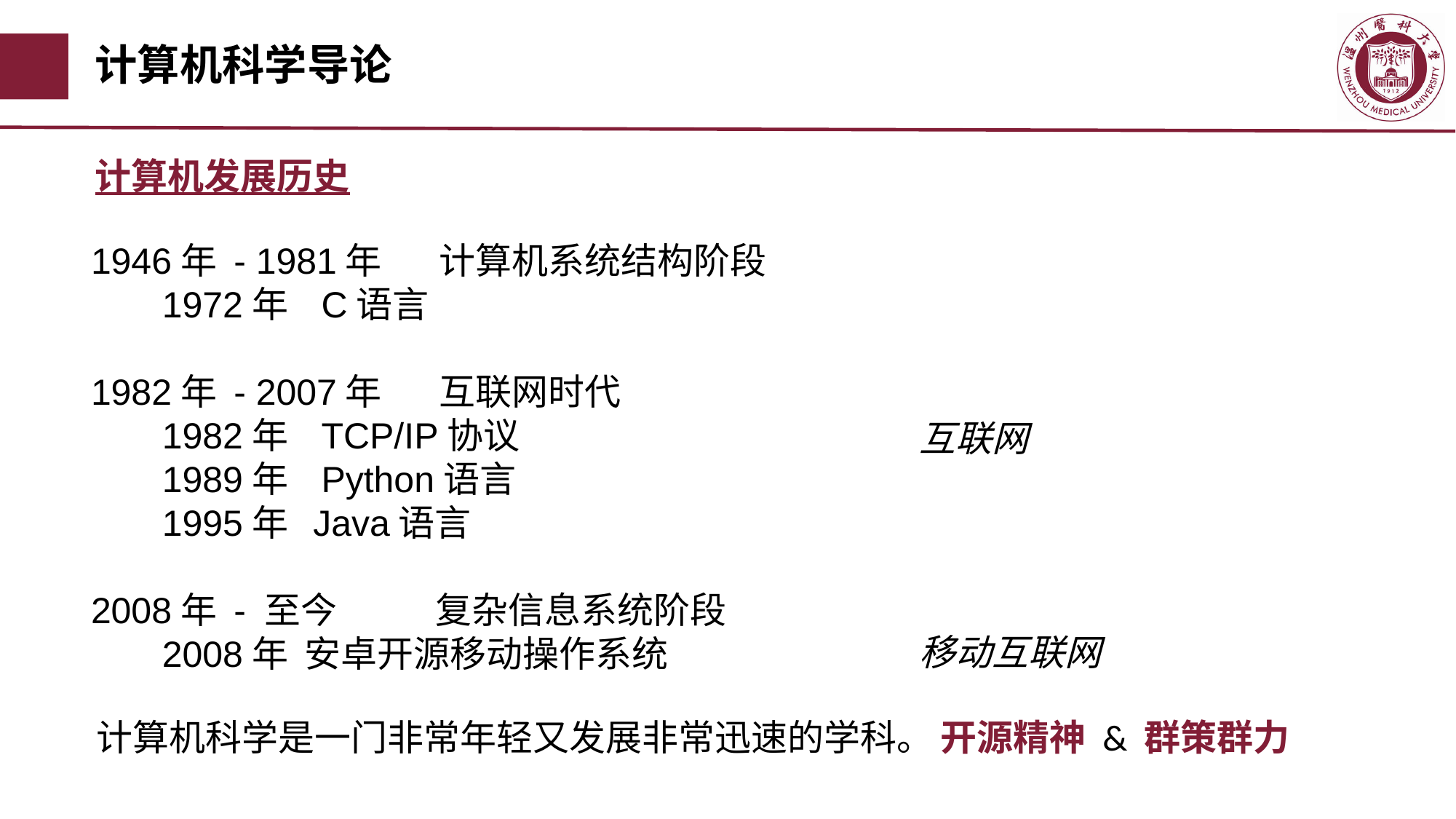

# 计算机科学导论
计算机发展历史
1946年 - 1981年       计算机系统结构阶段
       1972年   C语言

1982年 - 2007年       互联网时代
       1982年   TCP/IP协议
       1989年   Python语言
       1995年  Java语言

2008年 - 至今            复杂信息系统阶段
       2008年  安卓开源移动操作系统

互联网
移动互联网
计算机科学是一门非常年轻又发展非常迅速的学科。
开源精神 & 群策群力